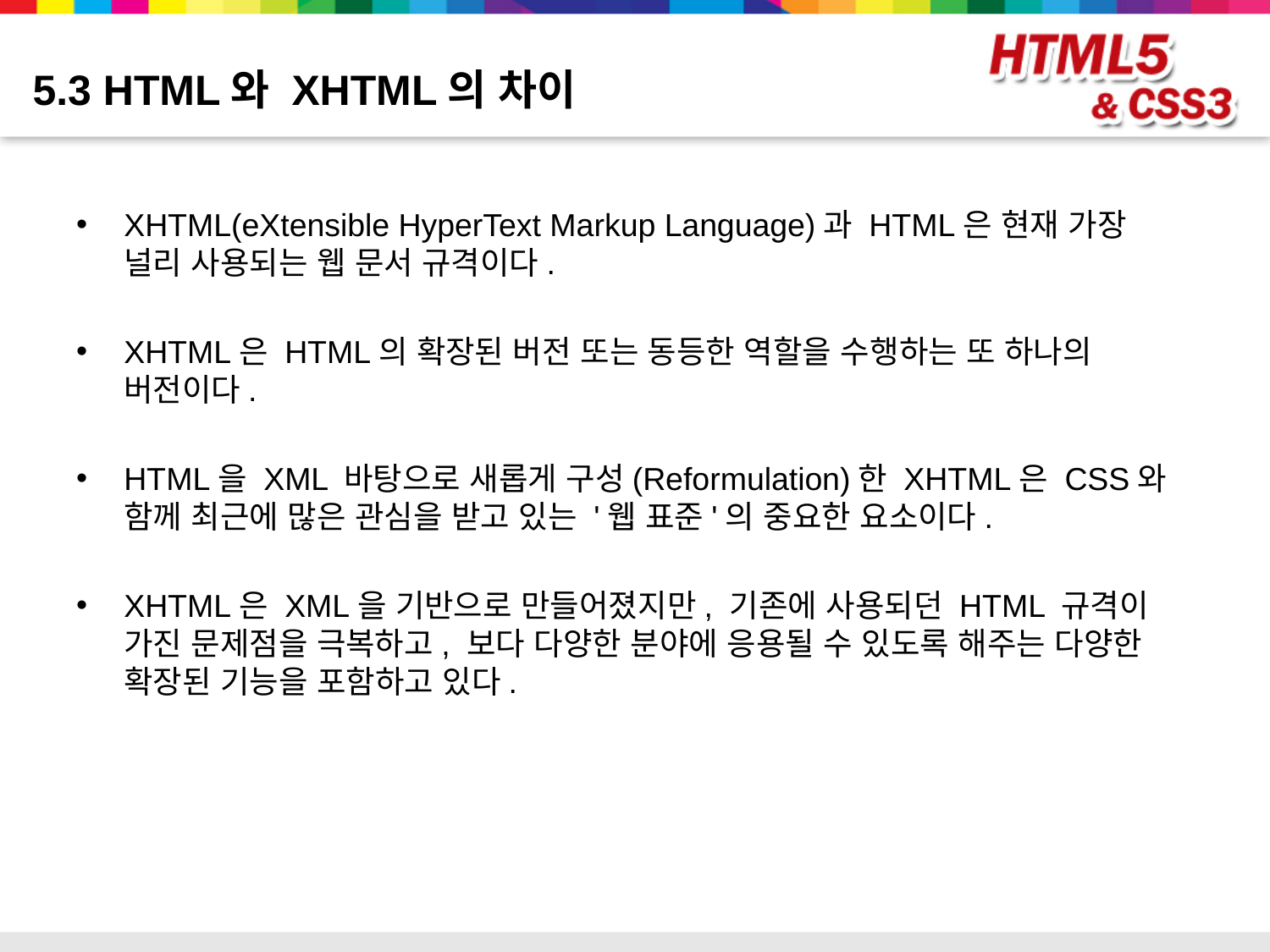

# 5.3 HTML와 XHTML의 차이
XHTML(eXtensible HyperText Markup Language)과 HTML은 현재 가장 널리 사용되는 웹 문서 규격이다.

XHTML은 HTML의 확장된 버전 또는 동등한 역할을 수행하는 또 하나의 버전이다.

HTML을 XML 바탕으로 새롭게 구성(Reformulation)한 XHTML은 CSS와 함께 최근에 많은 관심을 받고 있는 '웹 표준'의 중요한 요소이다.

XHTML은 XML을 기반으로 만들어졌지만, 기존에 사용되던 HTML 규격이 가진 문제점을 극복하고, 보다 다양한 분야에 응용될 수 있도록 해주는 다양한 확장된 기능을 포함하고 있다.